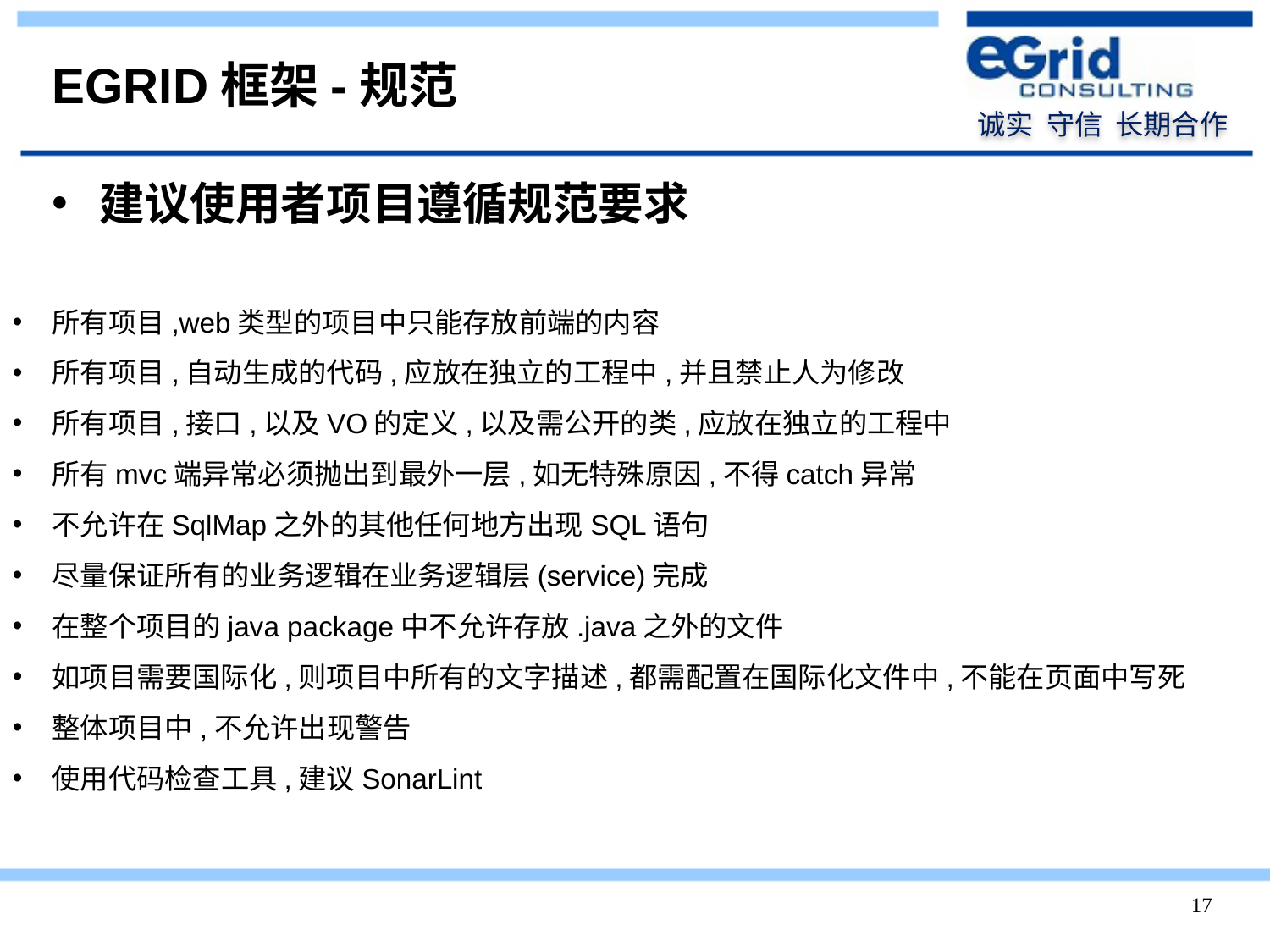

# EGRID框架-规范
建议使用者项目遵循规范要求
所有项目,web类型的项目中只能存放前端的内容
所有项目,自动生成的代码,应放在独立的工程中,并且禁止人为修改
所有项目,接口,以及VO的定义,以及需公开的类,应放在独立的工程中
所有mvc端异常必须抛出到最外一层,如无特殊原因,不得catch异常
不允许在SqlMap之外的其他任何地方出现SQL语句
尽量保证所有的业务逻辑在业务逻辑层(service)完成
在整个项目的java package中不允许存放.java之外的文件
如项目需要国际化,则项目中所有的文字描述,都需配置在国际化文件中,不能在页面中写死
整体项目中,不允许出现警告
使用代码检查工具,建议SonarLint
17